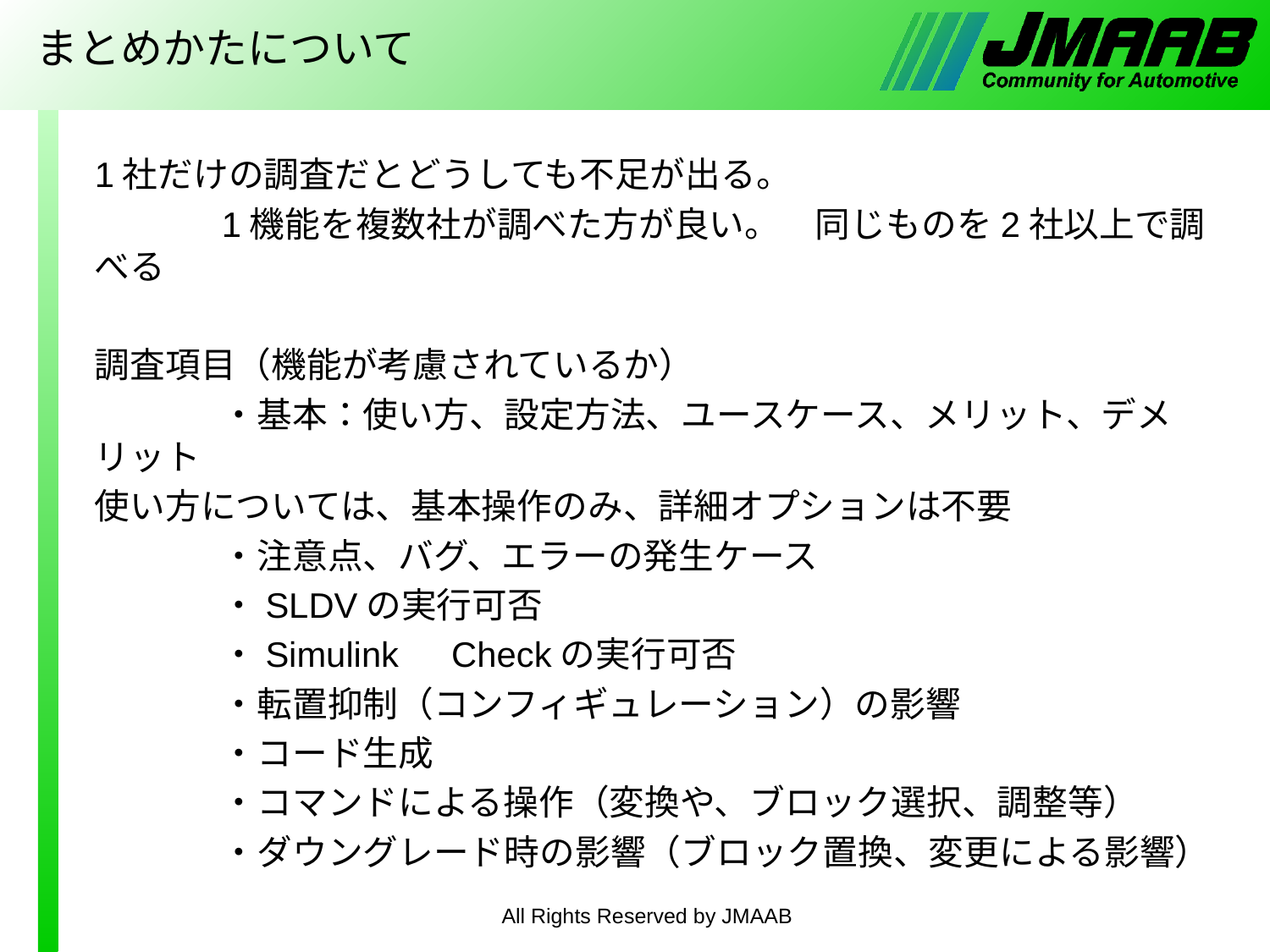

# まとめかたについて
1社だけの調査だとどうしても不足が出る。
	1機能を複数社が調べた方が良い。　同じものを2社以上で調べる

調査項目（機能が考慮されているか）
	・基本：使い方、設定方法、ユースケース、メリット、デメリット
使い方については、基本操作のみ、詳細オプションは不要
	・注意点、バグ、エラーの発生ケース
	・SLDVの実行可否
	・Simulink　Checkの実行可否
	・転置抑制（コンフィギュレーション）の影響
	・コード生成
	・コマンドによる操作（変換や、ブロック選択、調整等）
	・ダウングレード時の影響（ブロック置換、変更による影響）